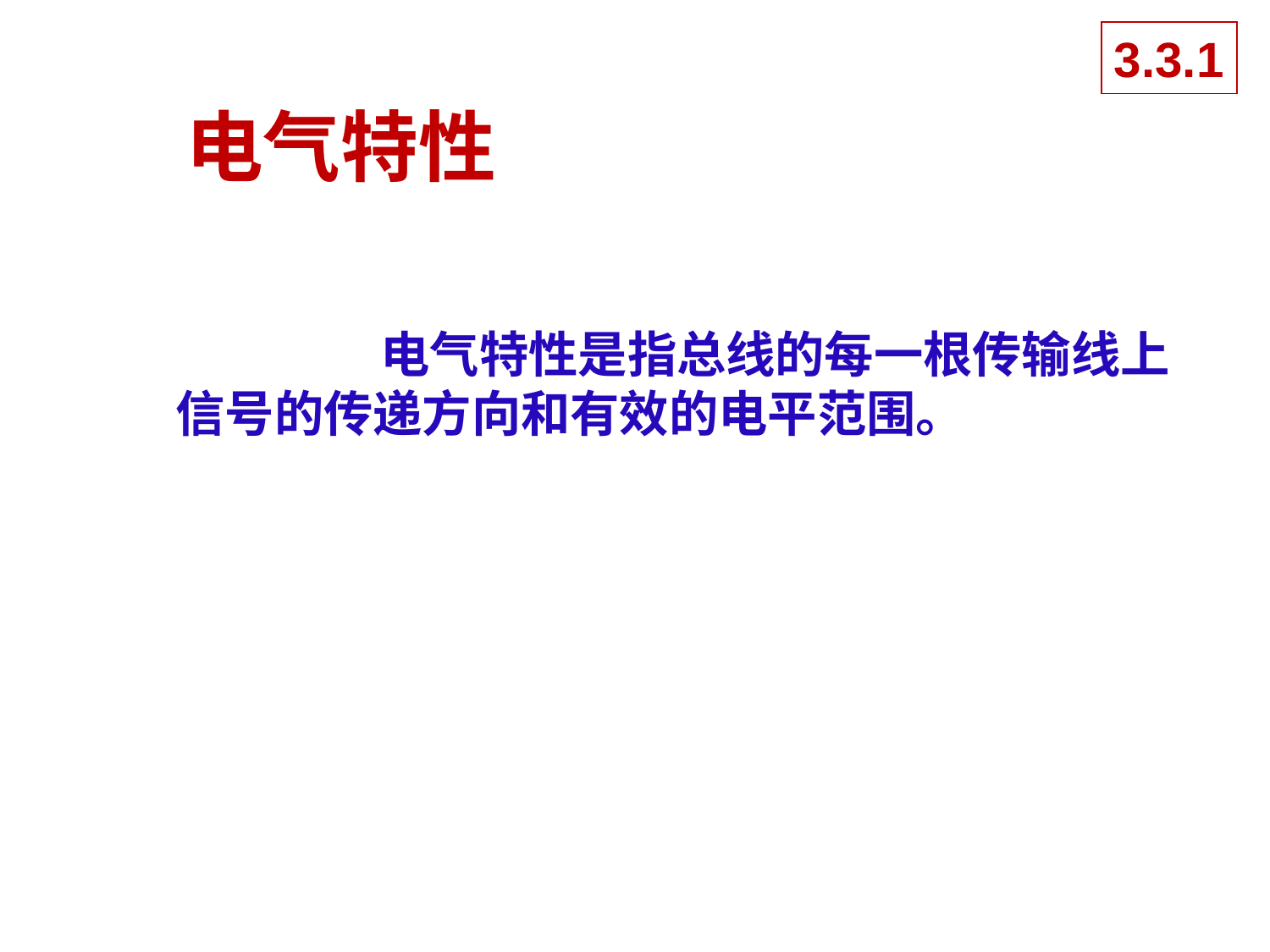

3.3.1
# 电气特性
		      电气特性是指总线的每一根传输线上信号的传递方向和有效的电平范围。